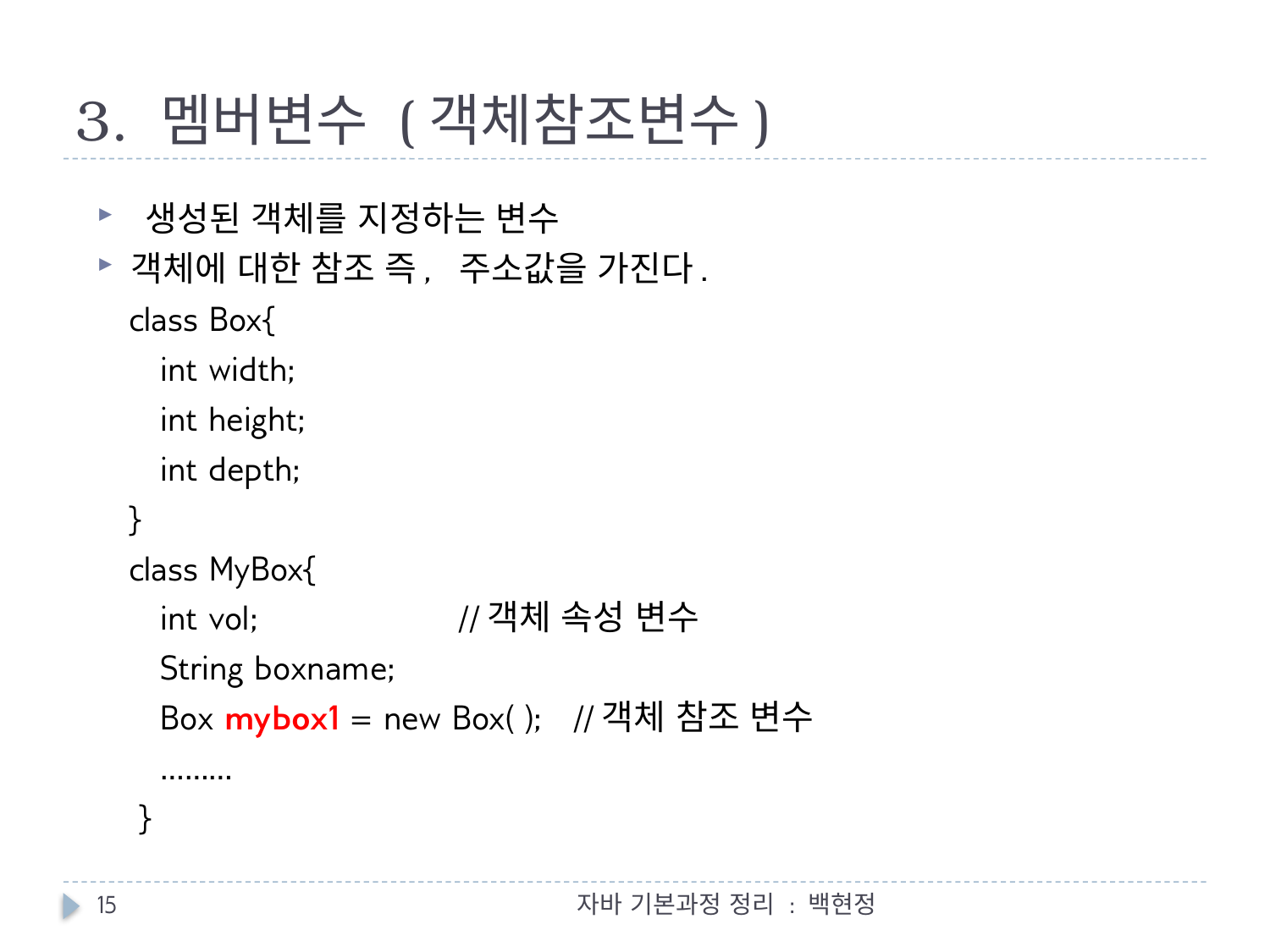

# 3. 멤버변수 (객체참조변수)

 생성된 객체를 지정하는 변수
객체에 대한 참조 즉,  주소값을 가진다.
   class Box{
      int width;
      int height;
      int depth;
   }
   class MyBox{
      int vol;                   //객체 속성 변수
      String boxname;
      Box mybox1 = new Box( );   //객체 참조 변수
      ………
    }

15
자바 기본과정 정리 : 백현정